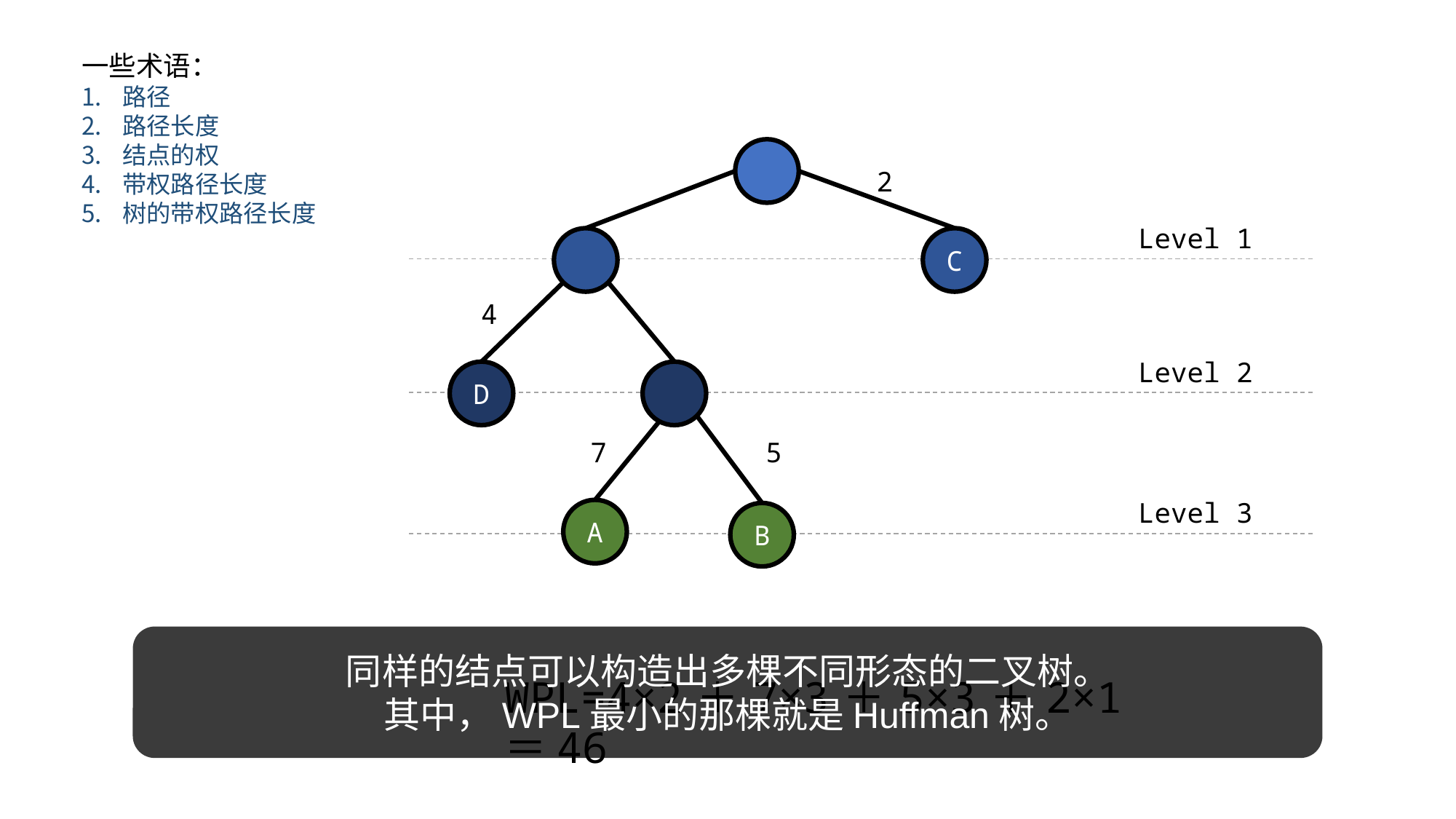

一些术语：
路径
路径长度
结点的权
带权路径长度
树的带权路径长度

2
Level 1

C
4
Level 2
D

7
5
Level 3
A
B
同样的结点可以构造出多棵不同形态的二叉树。
其中，WPL最小的那棵就是Huffman树。
WPL=4×2＋7×3＋5×3＋2×1＝46